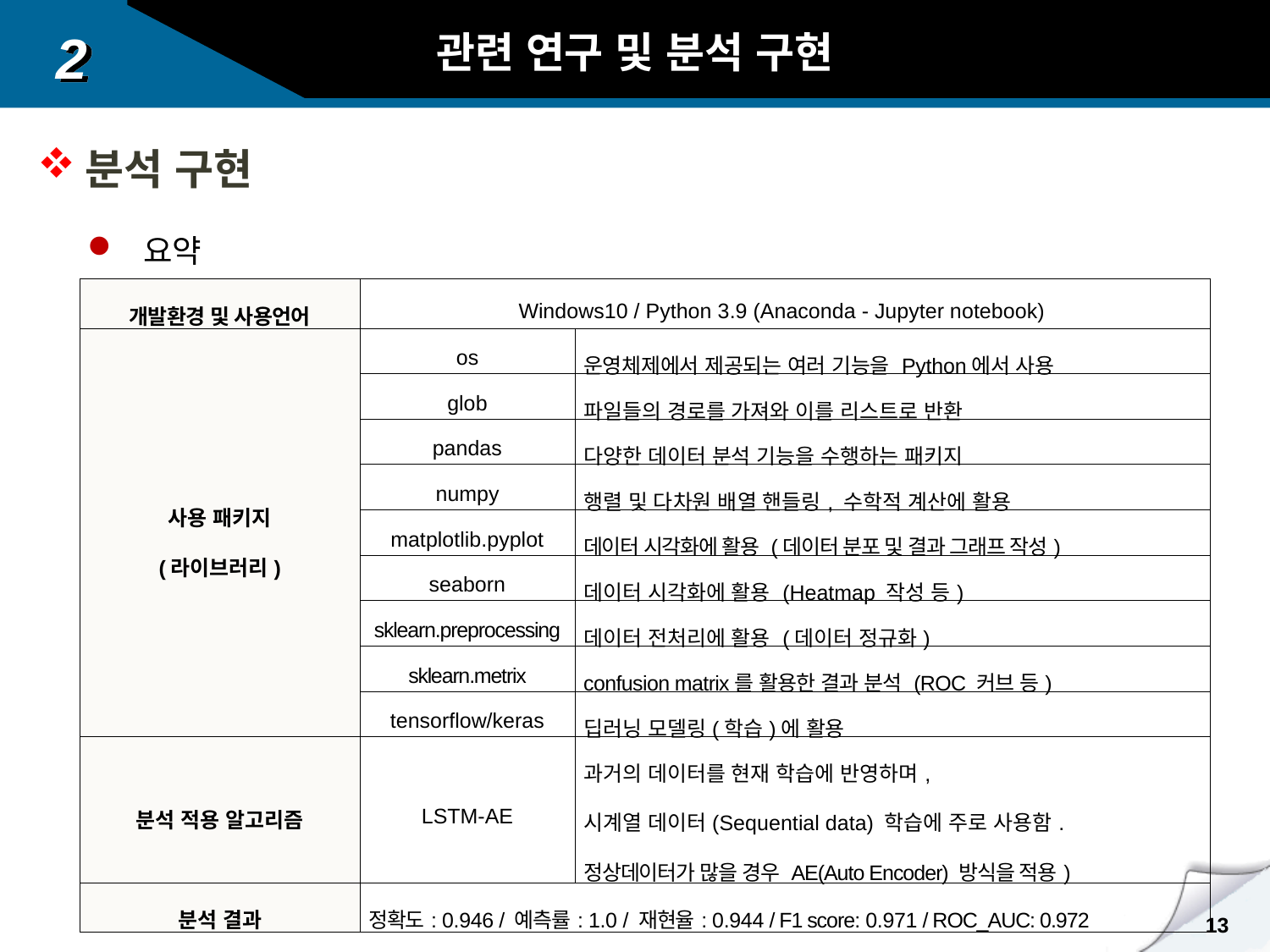

2
관련 연구 및 분석 구현
# 분석 구현
 요약
| 개발환경 및 사용언어 | Windows10 / Python 3.9 (Anaconda - Jupyter notebook) |  |
| --- | --- | --- |
| 사용 패키지 (라이브러리) | os | 운영체제에서 제공되는 여러 기능을 Python에서 사용 |
|  | glob | 파일들의 경로를 가져와 이를 리스트로 반환 |
|  | pandas | 다양한 데이터 분석 기능을 수행하는 패키지 |
|  | numpy | 행렬 및 다차원 배열 핸들링, 수학적 계산에 활용 |
|  | matplotlib.pyplot | 데이터 시각화에 활용 (데이터 분포 및 결과 그래프 작성) |
|  | seaborn | 데이터 시각화에 활용 (Heatmap 작성 등) |
|  | sklearn.preprocessing | 데이터 전처리에 활용 (데이터 정규화) |
|  | sklearn.metrix | confusion matrix를 활용한 결과 분석 (ROC 커브 등) |
|  | tensorflow/keras | 딥러닝 모델링(학습)에 활용 |
| 분석 적용 알고리즘 | LSTM-AE | 과거의 데이터를 현재 학습에 반영하며, 시계열 데이터(Sequential data) 학습에 주로 사용함. 정상데이터가 많을 경우 AE(Auto Encoder) 방식을 적용) |
| 분석 결과 | 정확도: 0.946 / 예측률: 1.0 / 재현율: 0.944 / F1 score: 0.971 / ROC\_AUC: 0.972 |  |